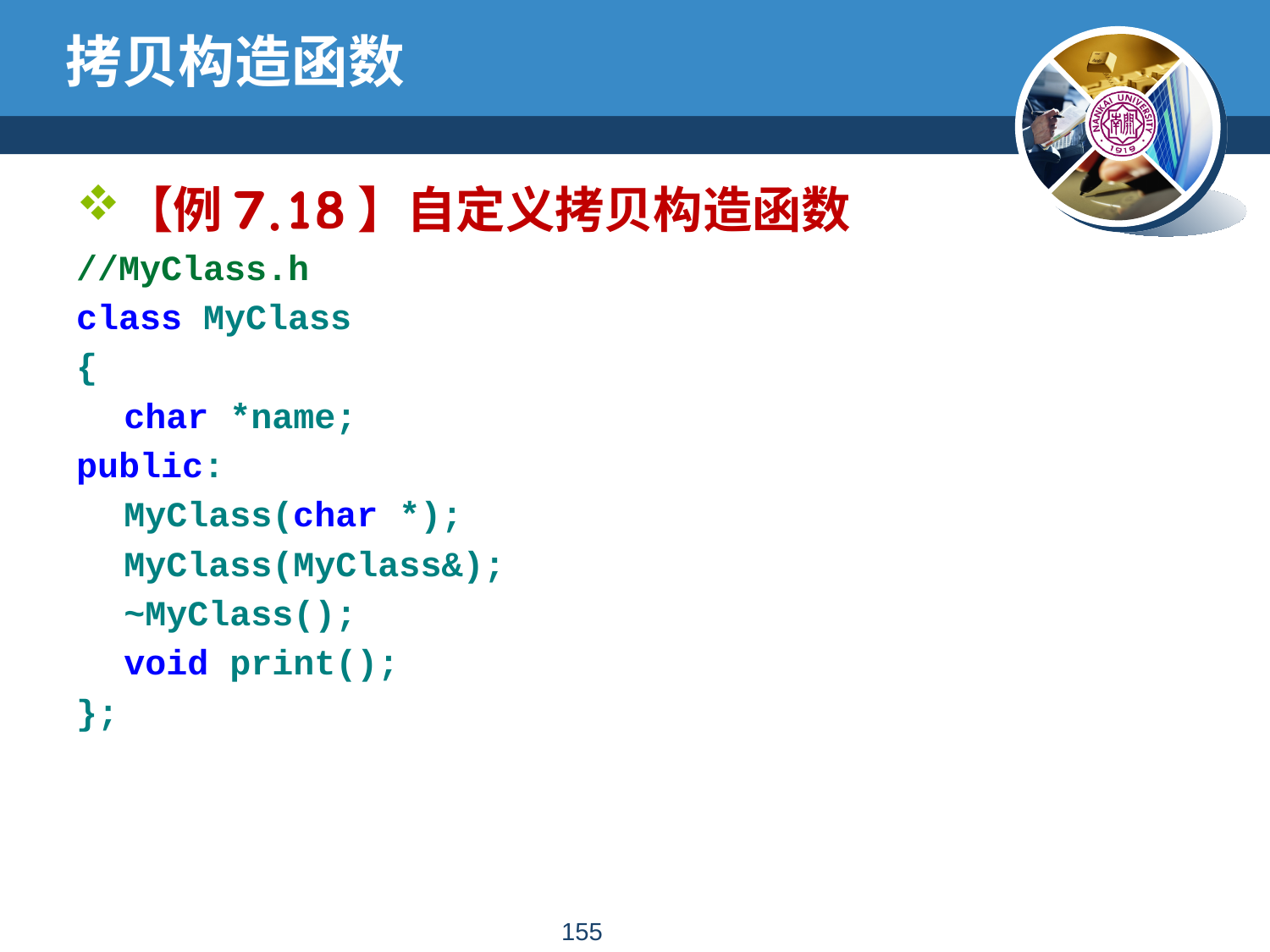

# 拷贝构造函数
【例7.18】自定义拷贝构造函数
//MyClass.h
class MyClass
{
	char *name;
public:
	MyClass(char *);
	MyClass(MyClass&);
	~MyClass();
	void print();
};
155